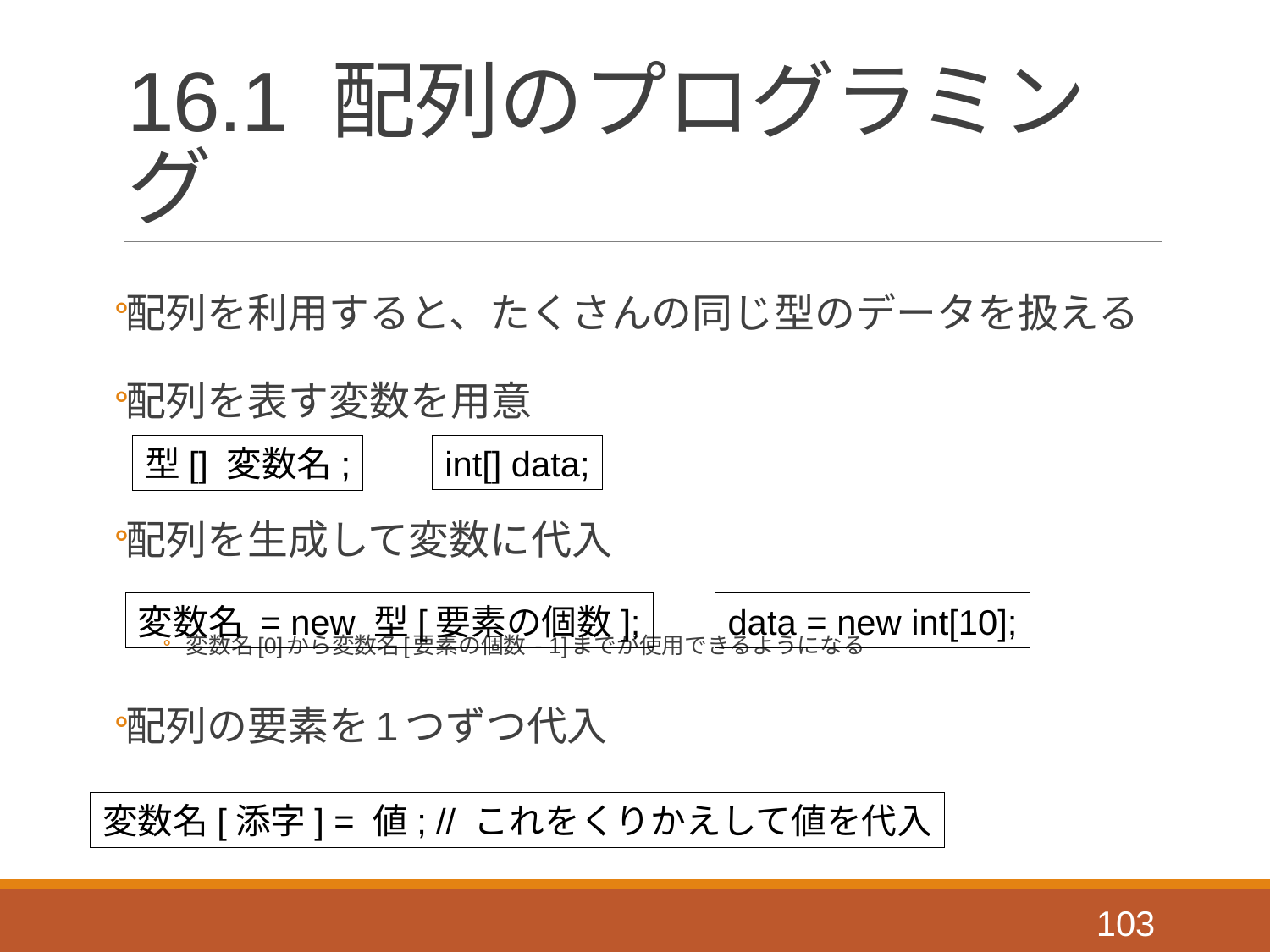

# 16.1 配列のプログラミング
配列を利用すると、たくさんの同じ型のデータを扱える
配列を表す変数を用意

配列を生成して変数に代入

変数名[0]から変数名[要素の個数 - 1]までが使用できるようになる
配列の要素を1つずつ代入

int[] data;
型[] 変数名;
変数名 = new 型[要素の個数];
data = new int[10];
変数名[添字] = 値; // これをくりかえして値を代入
103